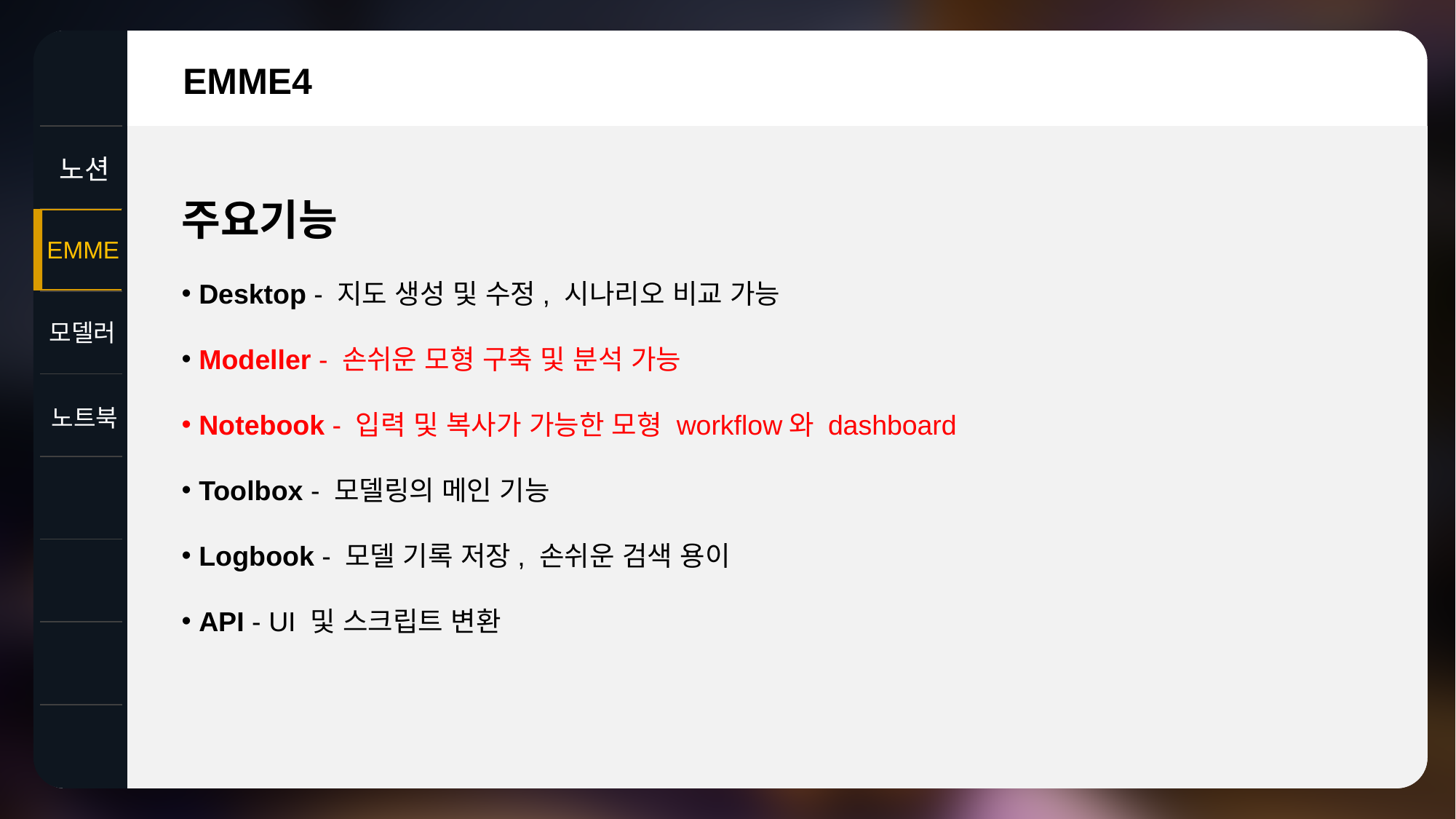

EMME4
노션
주요기능

 Desktop - 지도 생성 및 수정, 시나리오 비교 가능

 Modeller - 손쉬운 모형 구축 및 분석 가능

 Notebook - 입력 및 복사가 가능한 모형 workflow와 dashboard

 Toolbox - 모델링의 메인 기능

 Logbook - 모델 기록 저장, 손쉬운 검색 용이

 API - UI 및 스크립트 변환

EMME
모델러
노트북